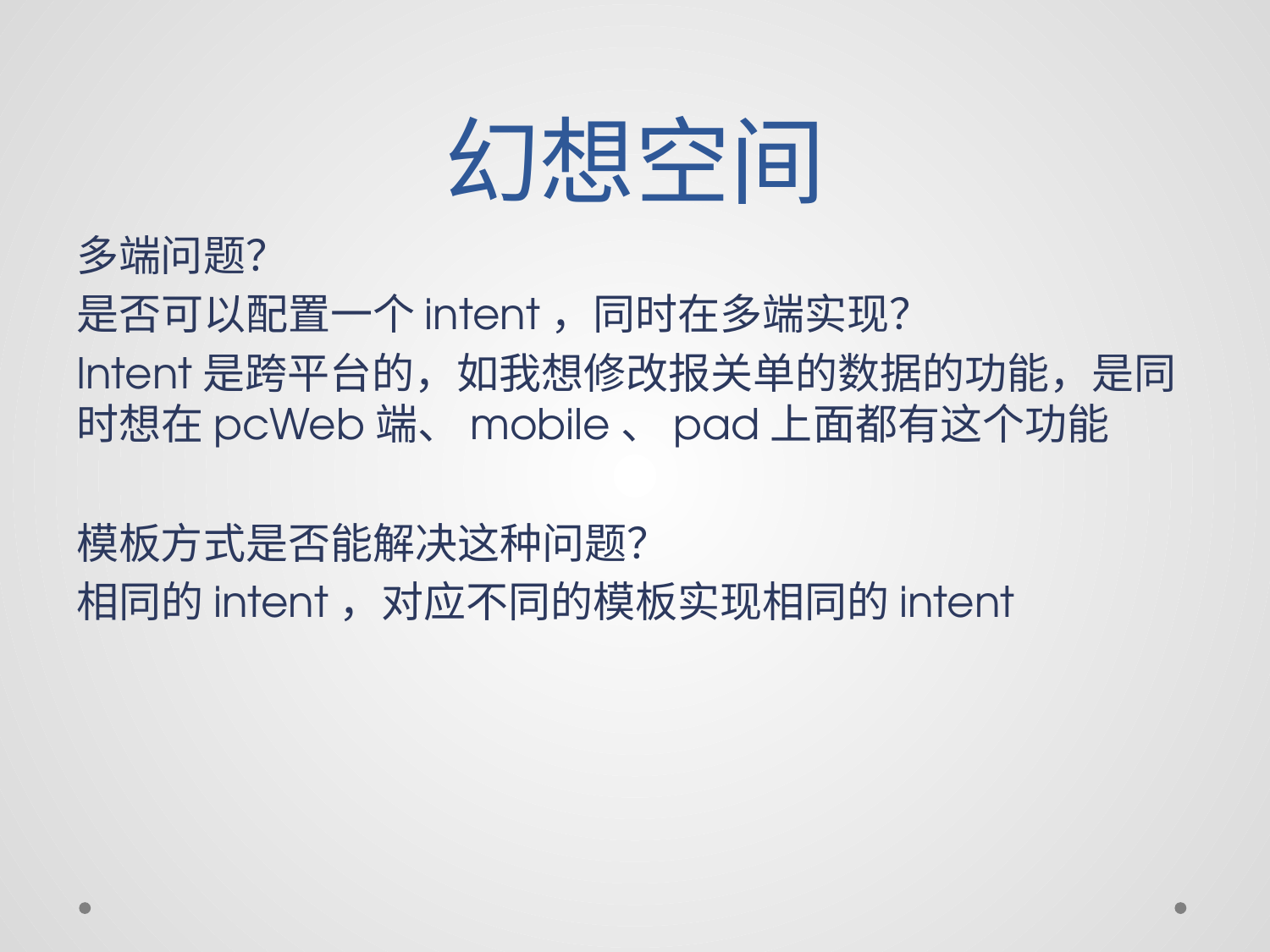

# 幻想空间
多端问题？
是否可以配置一个intent，同时在多端实现？
Intent是跨平台的，如我想修改报关单的数据的功能，是同时想在pcWeb端、mobile、pad上面都有这个功能

模板方式是否能解决这种问题？
相同的intent，对应不同的模板实现相同的intent